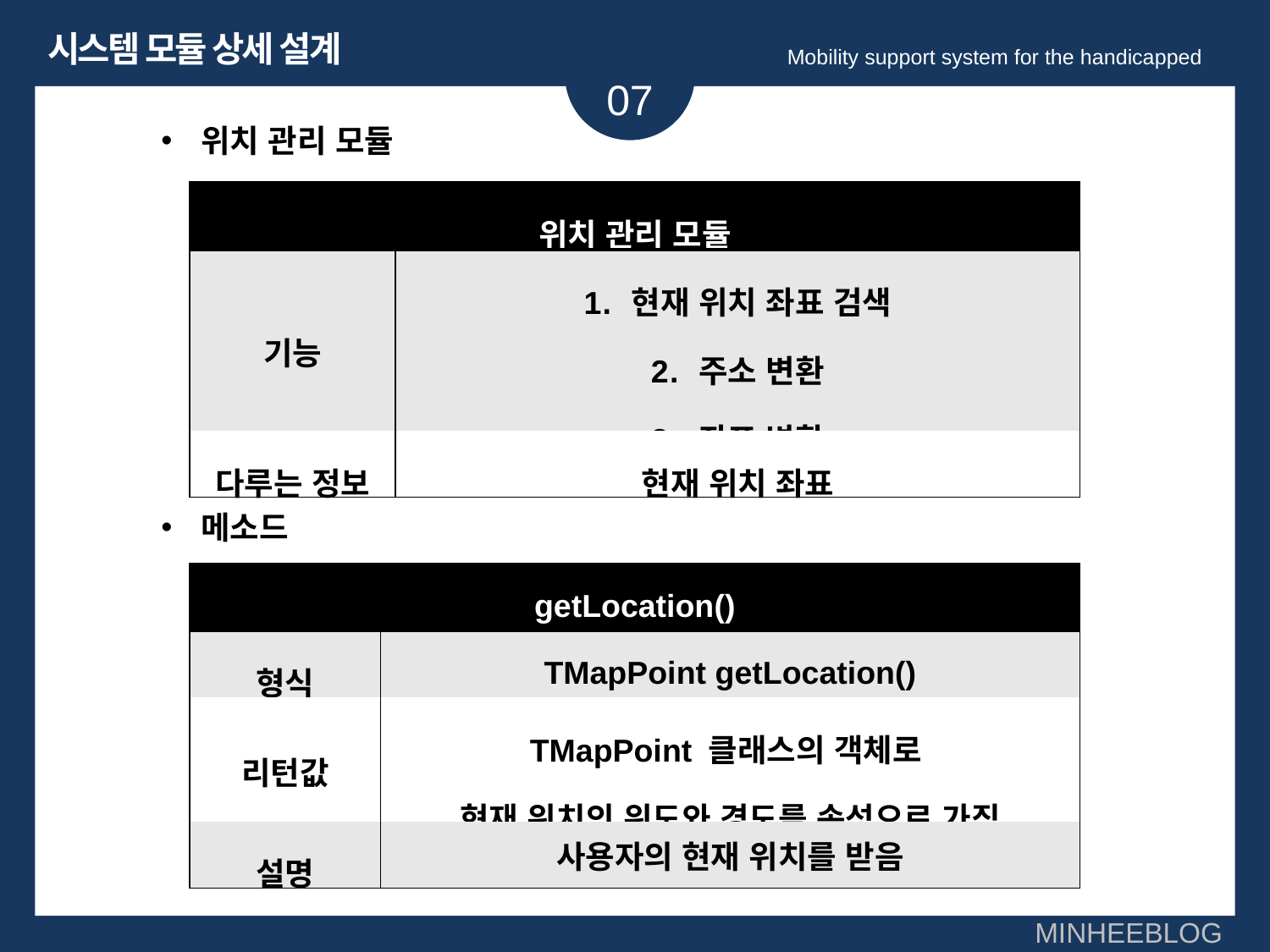

시스템 모듈 상세 설계
Mobility support system for the handicapped
07

위치 관리 모듈
| 위치 관리 모듈 |  |
| --- | --- |
| 기능 | 현재 위치 좌표 검색 주소 변환 좌표 변환 |
| 다루는 정보 | 현재 위치 좌표 |
메소드
| getLocation() |  |
| --- | --- |
| 형식 | TMapPoint getLocation() |
| 리턴값 | TMapPoint 클래스의 객체로 현재 위치의 위도와 경도를 속성으로 가짐 |
| 설명 | 사용자의 현재 위치를 받음 |
MINHEEBLOG